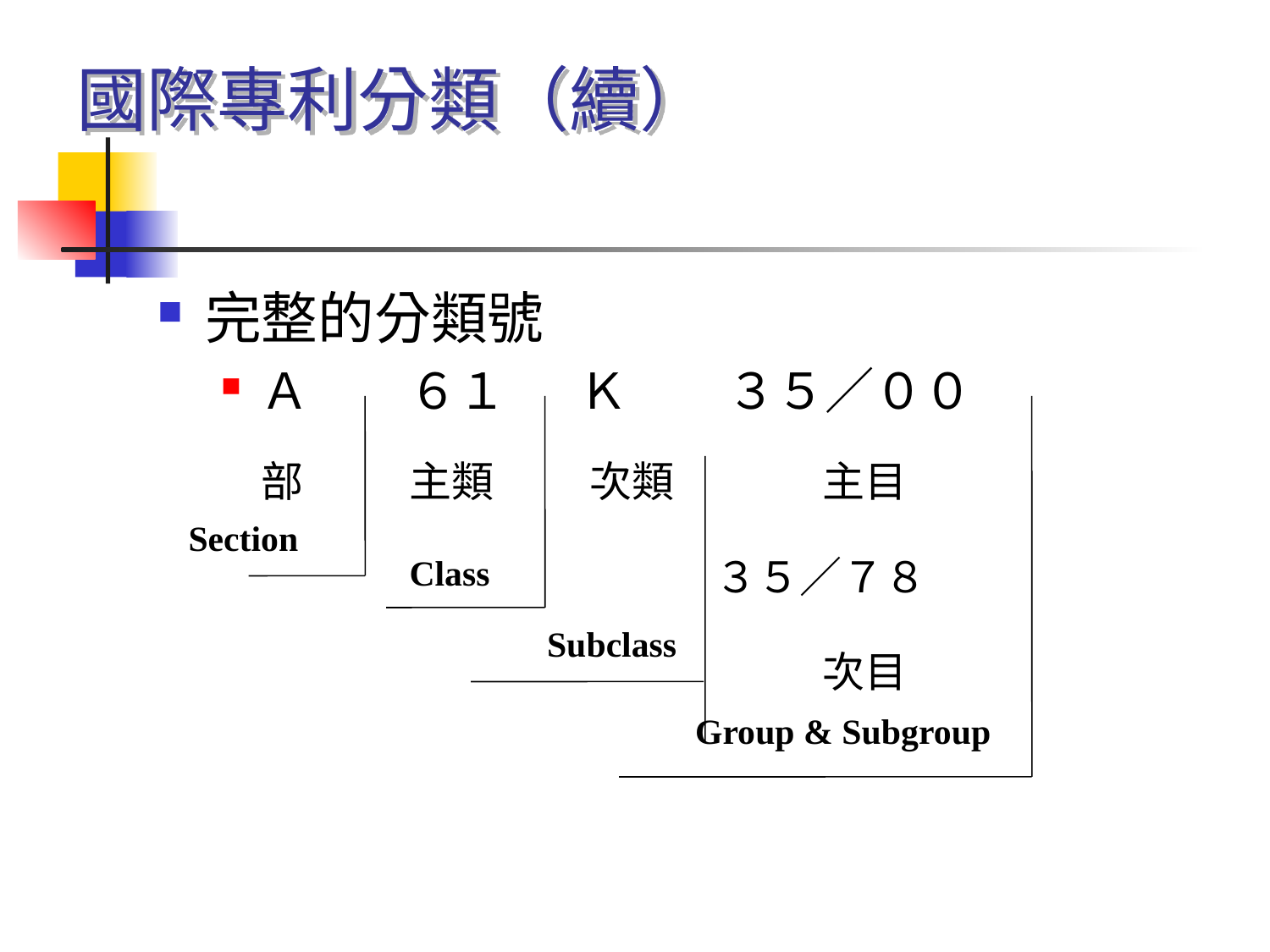

# 國際專利分類（續）

完整的分類號
Ａ　　６１　  Ｋ　　３５／００

部
主類
次類
主目

  Section
Class
３５／７８

Subclass
次目

Group & Subgroup